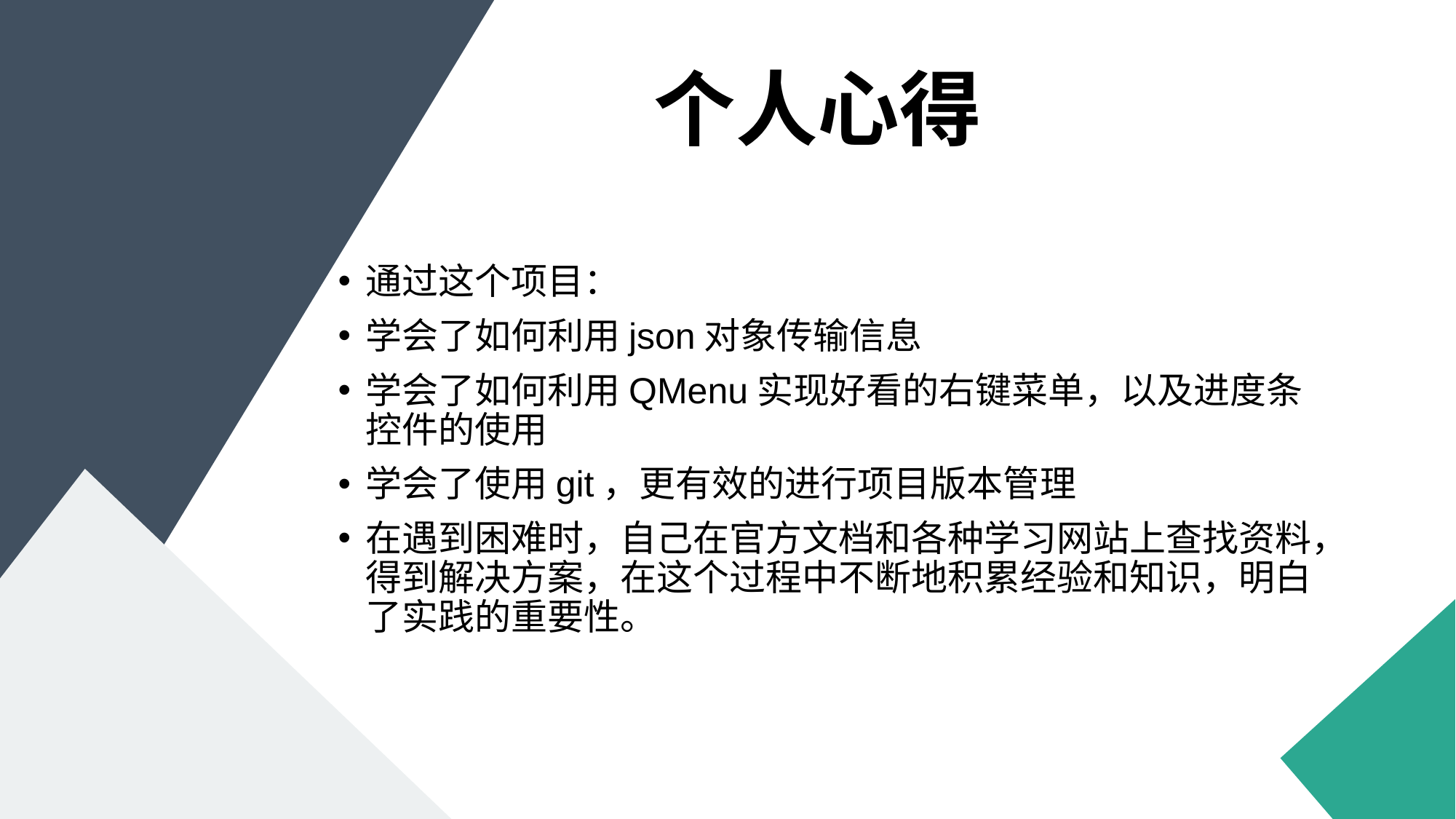

# 个人心得
通过这个项目：
学会了如何利用json对象传输信息
学会了如何利用QMenu实现好看的右键菜单，以及进度条控件的使用
学会了使用git，更有效的进行项目版本管理
在遇到困难时，自己在官方文档和各种学习网站上查找资料，得到解决方案，在这个过程中不断地积累经验和知识，明白了实践的重要性。